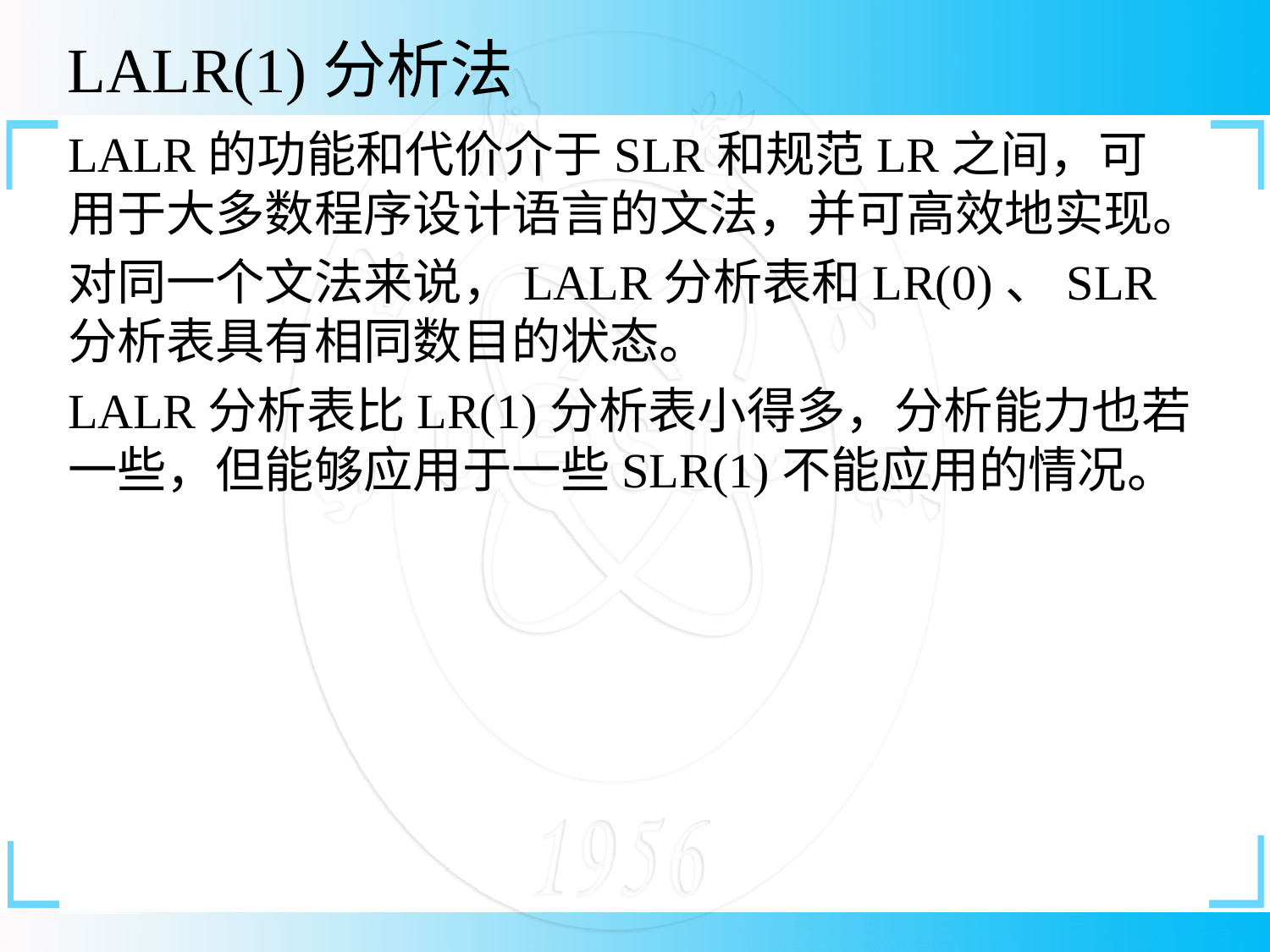

LALR(1)分析法
LALR的功能和代价介于SLR和规范LR之间，可用于大多数程序设计语言的文法，并可高效地实现。
对同一个文法来说，LALR分析表和LR(0)、SLR分析表具有相同数目的状态。
LALR分析表比LR(1)分析表小得多，分析能力也若一些，但能够应用于一些SLR(1)不能应用的情况。